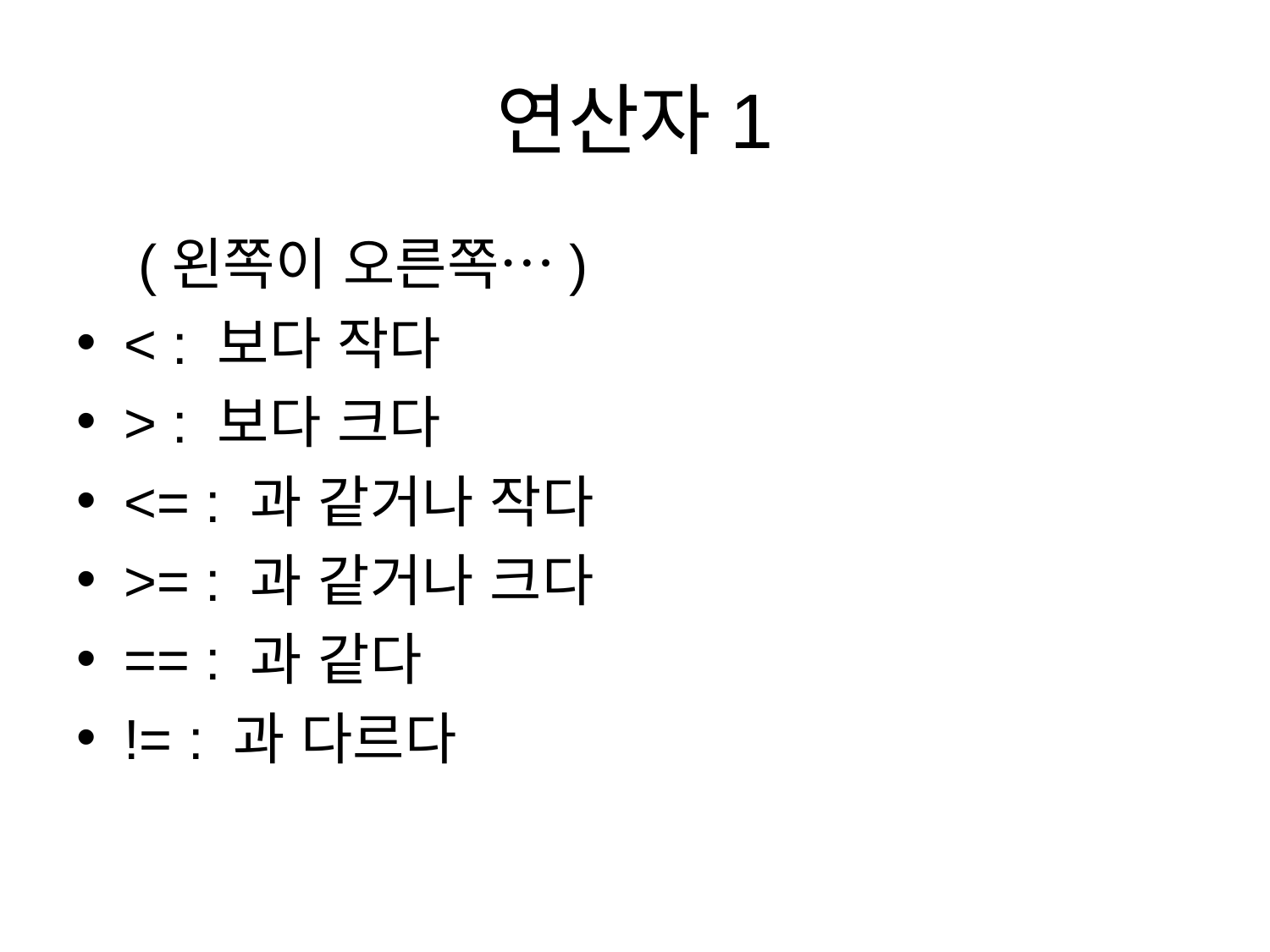

# 연산자1
    (왼쪽이 오른쪽…)
< : 보다 작다
> : 보다 크다
<= : 과 같거나 작다
>= : 과 같거나 크다
== : 과 같다
!= : 과 다르다